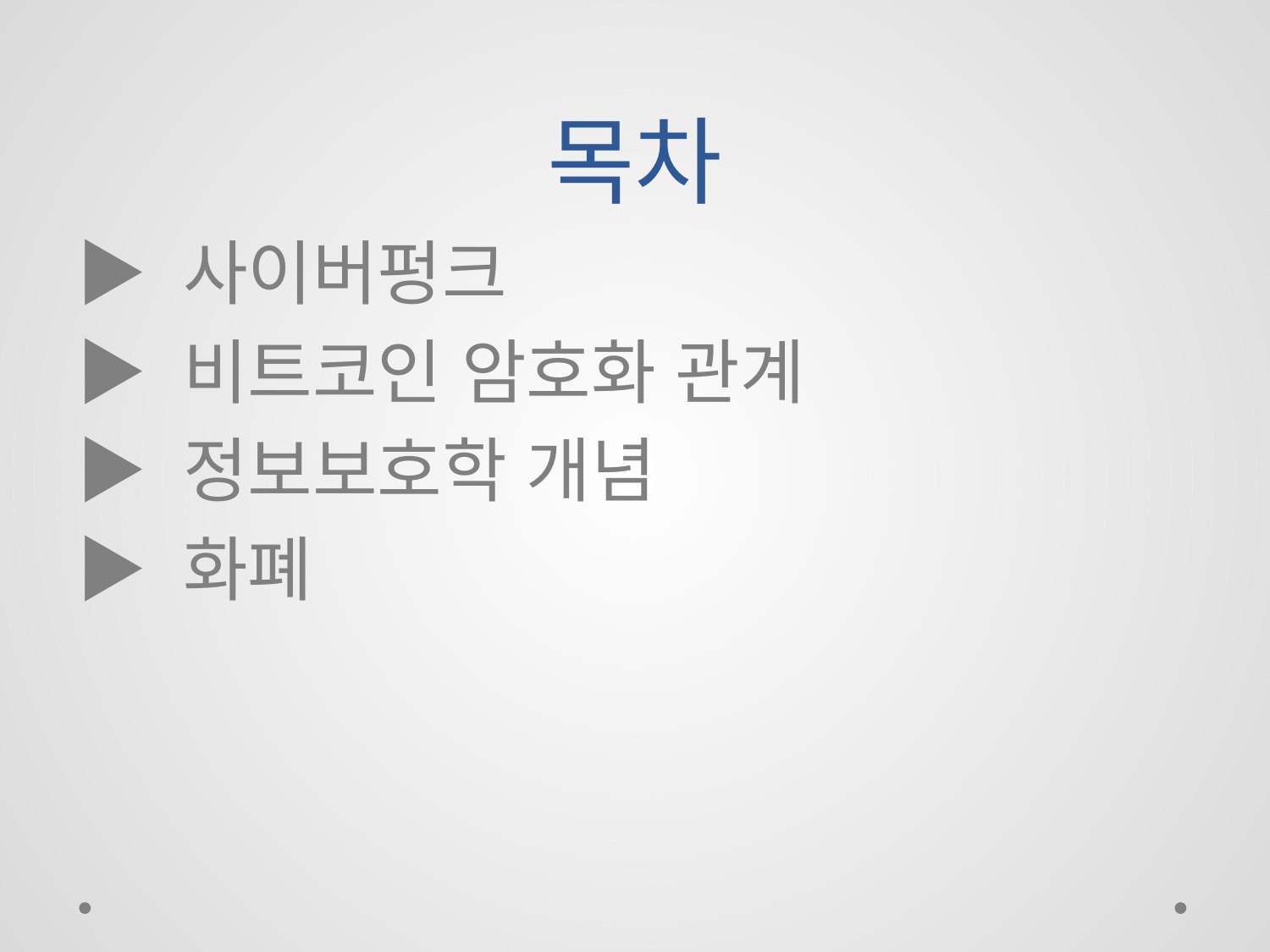

# 목차
▶ 사이버펑크
▶ 비트코인 암호화 관계
▶ 정보보호학 개념
▶ 화폐